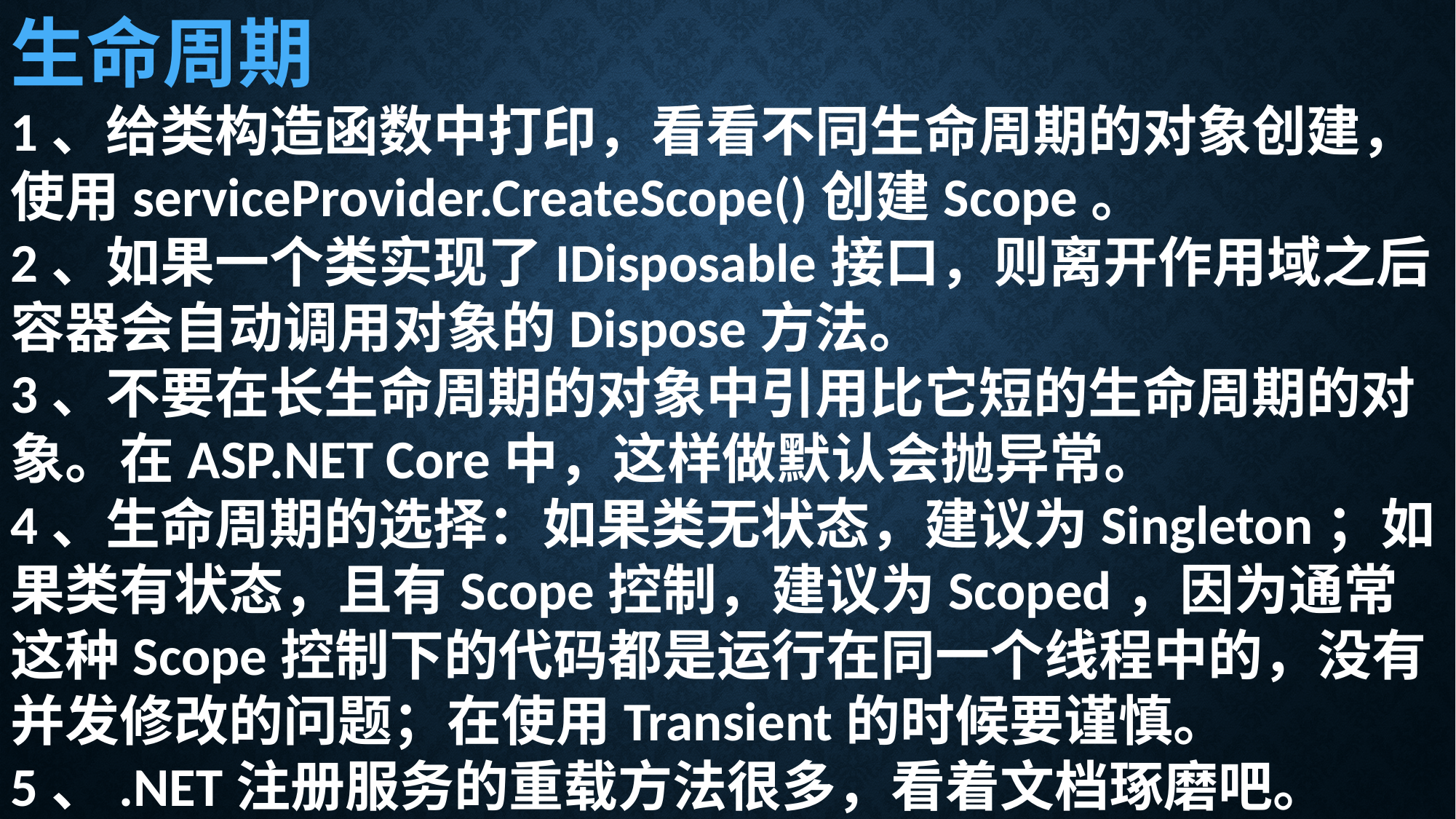

生命周期
1、给类构造函数中打印，看看不同生命周期的对象创建，使用serviceProvider.CreateScope()创建Scope。
2、如果一个类实现了IDisposable接口，则离开作用域之后容器会自动调用对象的Dispose方法。
3、不要在长生命周期的对象中引用比它短的生命周期的对象。在ASP.NET Core中，这样做默认会抛异常。
4、生命周期的选择：如果类无状态，建议为Singleton；如果类有状态，且有Scope控制，建议为Scoped，因为通常这种Scope控制下的代码都是运行在同一个线程中的，没有并发修改的问题；在使用Transient的时候要谨慎。
5、.NET注册服务的重载方法很多，看着文档琢磨吧。